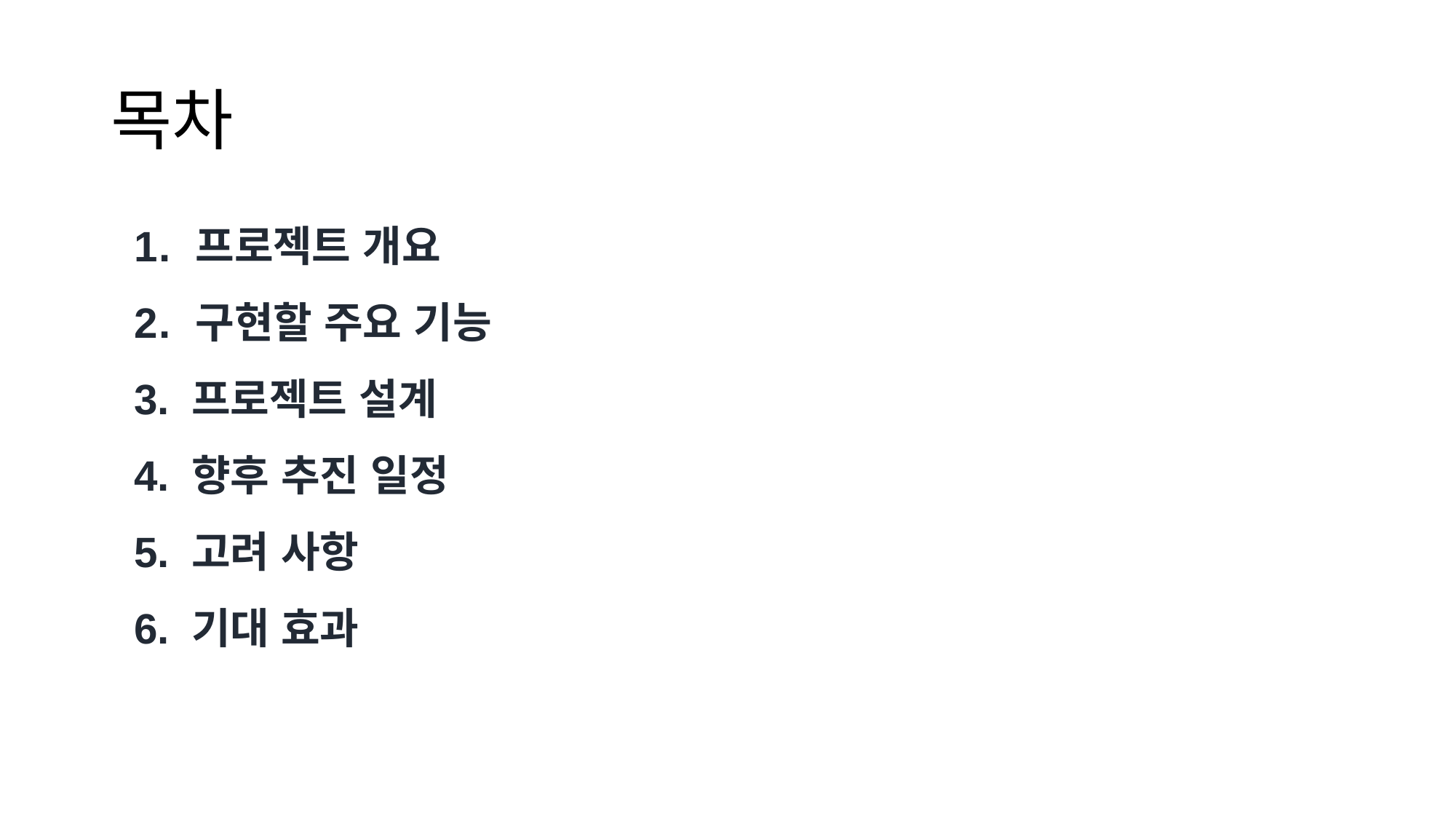

# 목차
프로젝트 개요
구현할 주요 기능
3. 프로젝트 설계
4. 향후 추진 일정
5. 고려 사항
6. 기대 효과